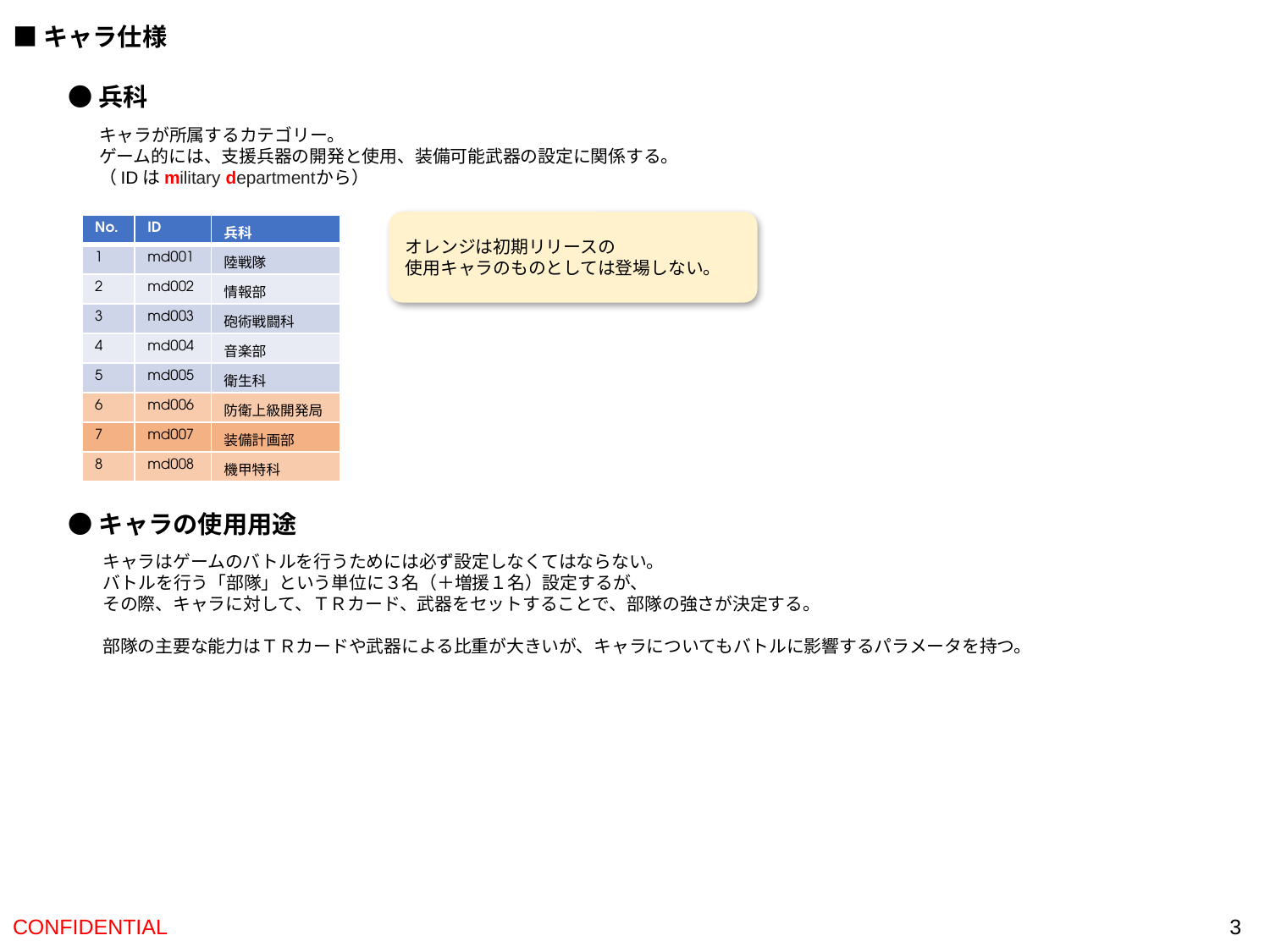

■キャラ仕様
●兵科
キャラが所属するカテゴリー。
ゲーム的には、支援兵器の開発と使用、装備可能武器の設定に関係する。
（IDはmilitary department から）
オレンジは初期リリースの
使用キャラのものとしては登場しない。
| No. | ID | 兵科 |
| --- | --- | --- |
| 1 | md001 | 陸戦隊 |
| 2 | md002 | 情報部 |
| 3 | md003 | 砲術戦闘科 |
| 4 | md004 | 音楽部 |
| 5 | md005 | 衛生科 |
| 6 | md006 | 防衛上級開発局 |
| 7 | md007 | 装備計画部 |
| 8 | md008 | 機甲特科 |
●キャラの使用用途
キャラはゲームのバトルを行うためには必ず設定しなくてはならない。
バトルを行う「部隊」という単位に３名（＋増援１名）設定するが、
その際、キャラに対して、ＴＲカード、武器をセットすることで、部隊の強さが決定する。

部隊の主要な能力はＴＲカードや武器による比重が大きいが、キャラについてもバトルに影響するパラメータを持つ。
3
CONFIDENTIAL